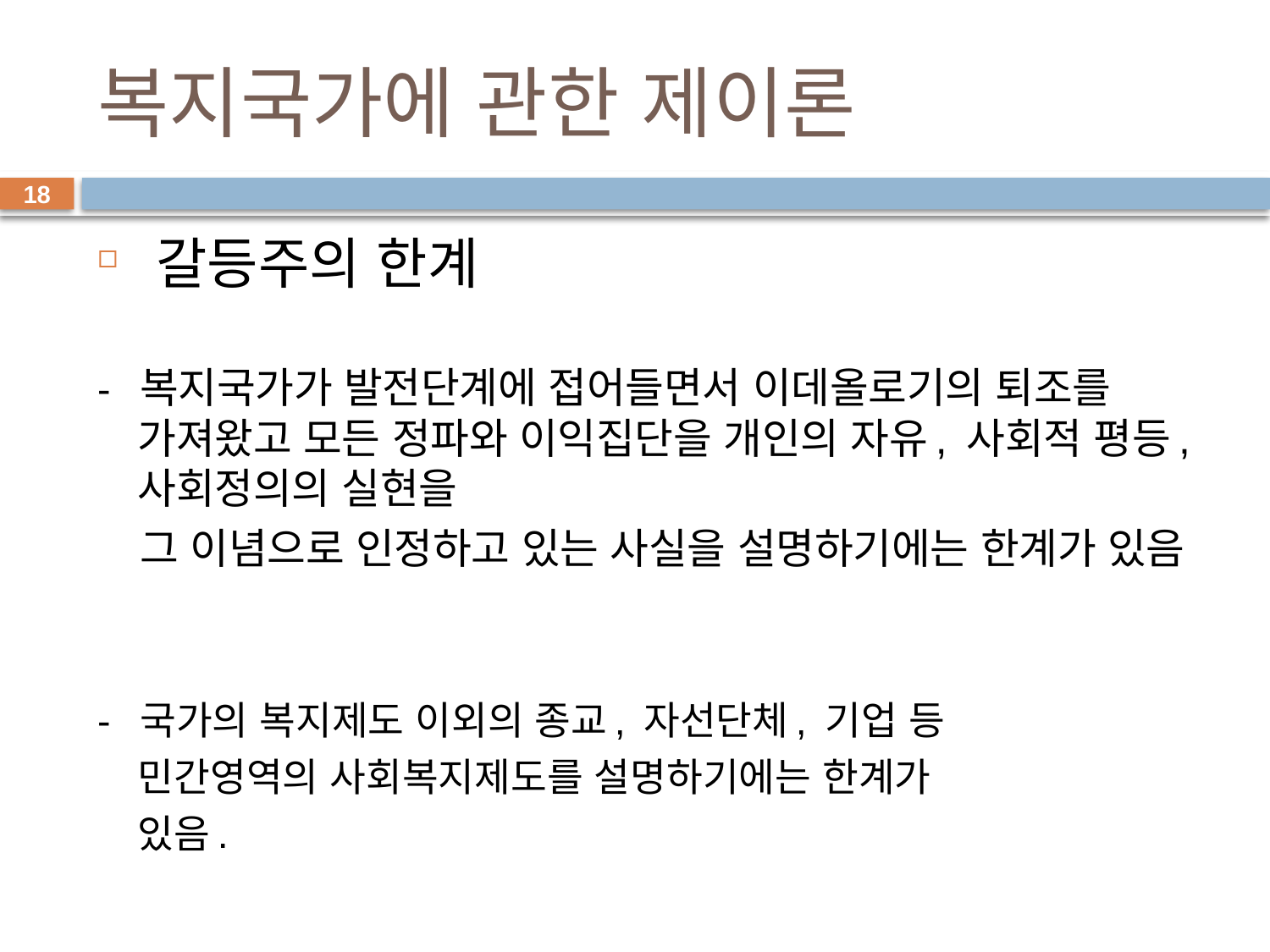

# 복지국가에 관한 제이론
18
 갈등주의 한계

-  복지국가가 발전단계에 접어들면서 이데올로기의 퇴조를 가져왔고 모든 정파와 이익집단을 개인의 자유, 사회적 평등, 사회정의의 실현을
   그 이념으로 인정하고 있는 사실을 설명하기에는 한계가 있음

-  국가의 복지제도 이외의 종교, 자선단체, 기업 등
   민간영역의 사회복지제도를 설명하기에는 한계가
   있음.